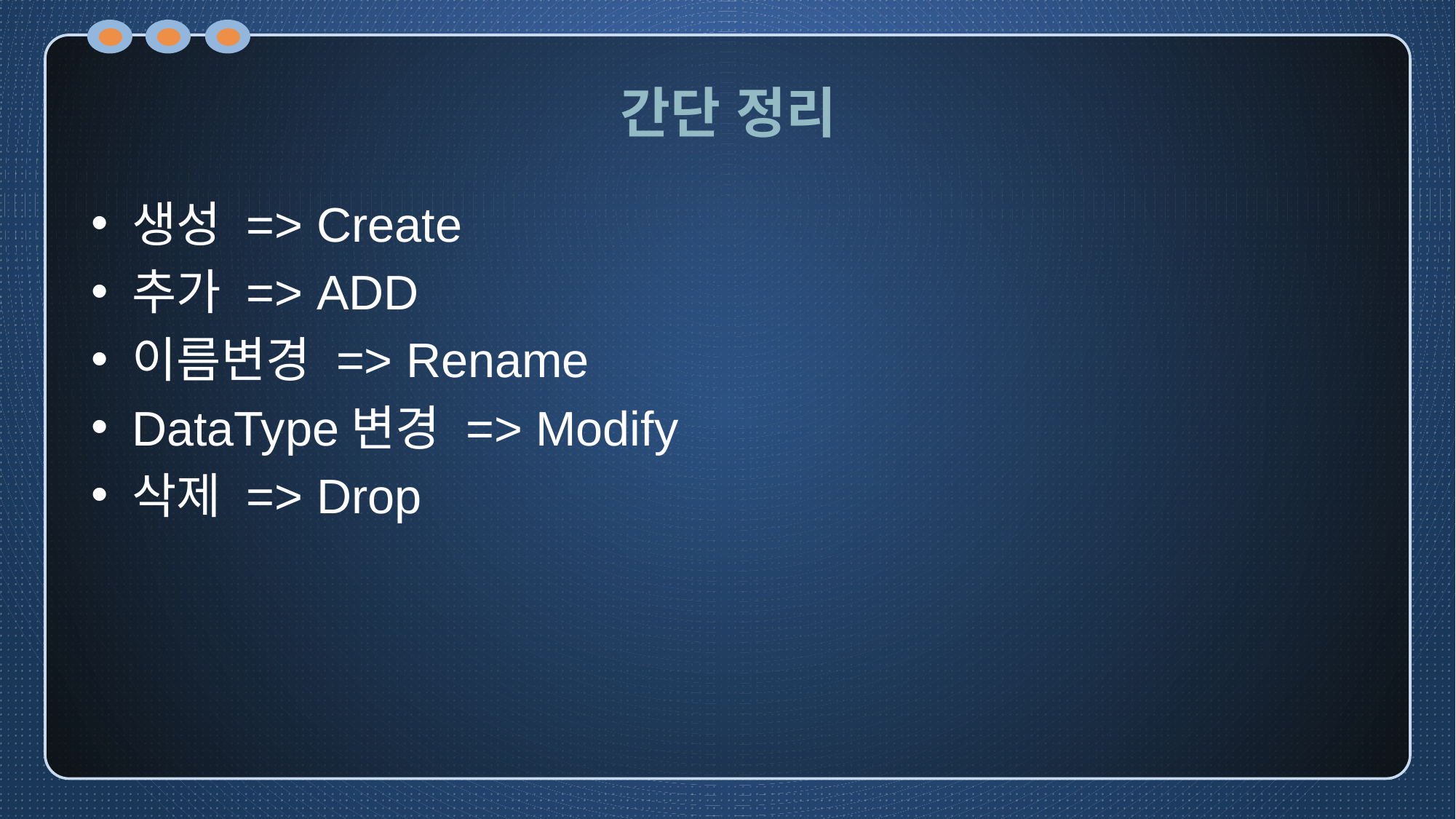

# 간단 정리
생성 => Create
추가 => ADD
이름변경 => Rename
DataType변경 => Modify
삭제 => Drop